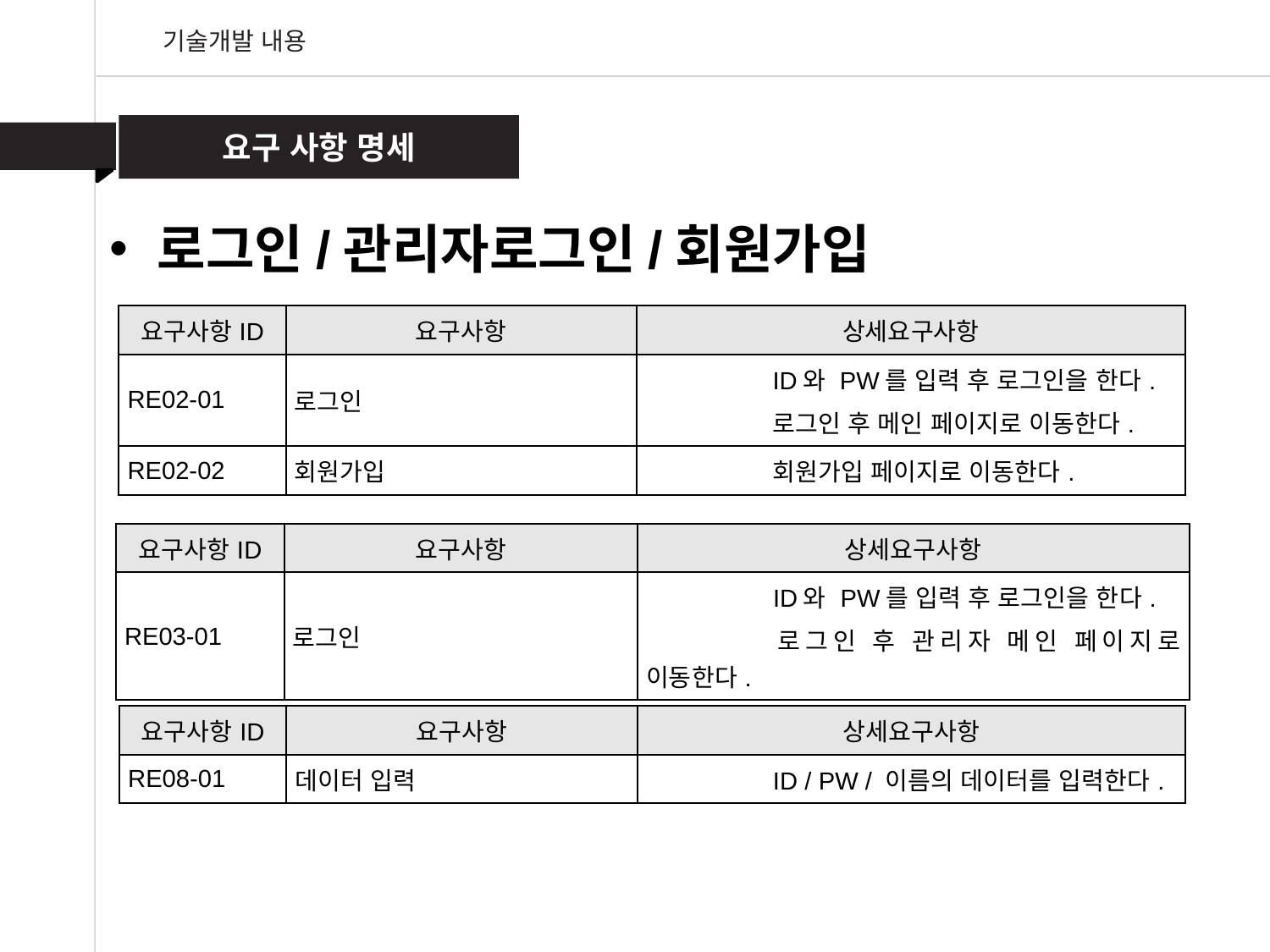

기술개발 내용
요구 사항 명세

로그인/관리자로그인/회원가입

| 요구사항ID | 요구사항 | 상세요구사항 |
| --- | --- | --- |
| RE02-01 | 로그인 | ID와 PW를 입력 후 로그인을 한다. 로그인 후 메인 페이지로 이동한다. |
| RE02-02 | 회원가입 | 회원가입 페이지로 이동한다. |

| 요구사항ID | 요구사항 | 상세요구사항 |
| --- | --- | --- |
| RE03-01 | 로그인 | ID와 PW를 입력 후 로그인을 한다. 로그인 후 관리자 메인 페이지로 이동한다. |
| 요구사항ID | 요구사항 | 상세요구사항 |
| --- | --- | --- |
| RE08-01 | 데이터 입력 | ID / PW / 이름의 데이터를 입력한다. |